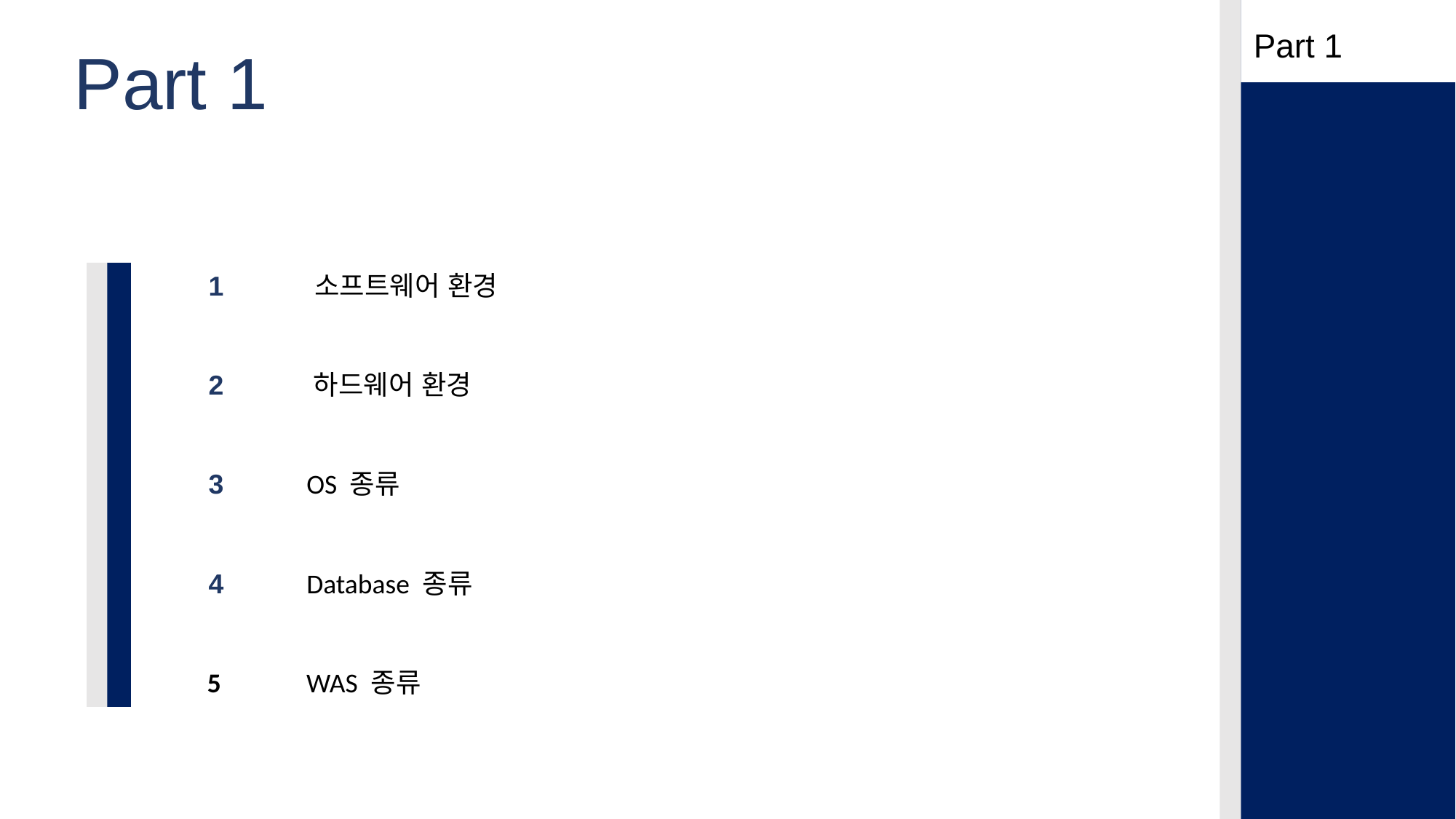

Part 1
Part 1

소프트웨어 환경
1
2
하드웨어 환경
3
OS 종류
Database 종류
4
WAS 종류
5